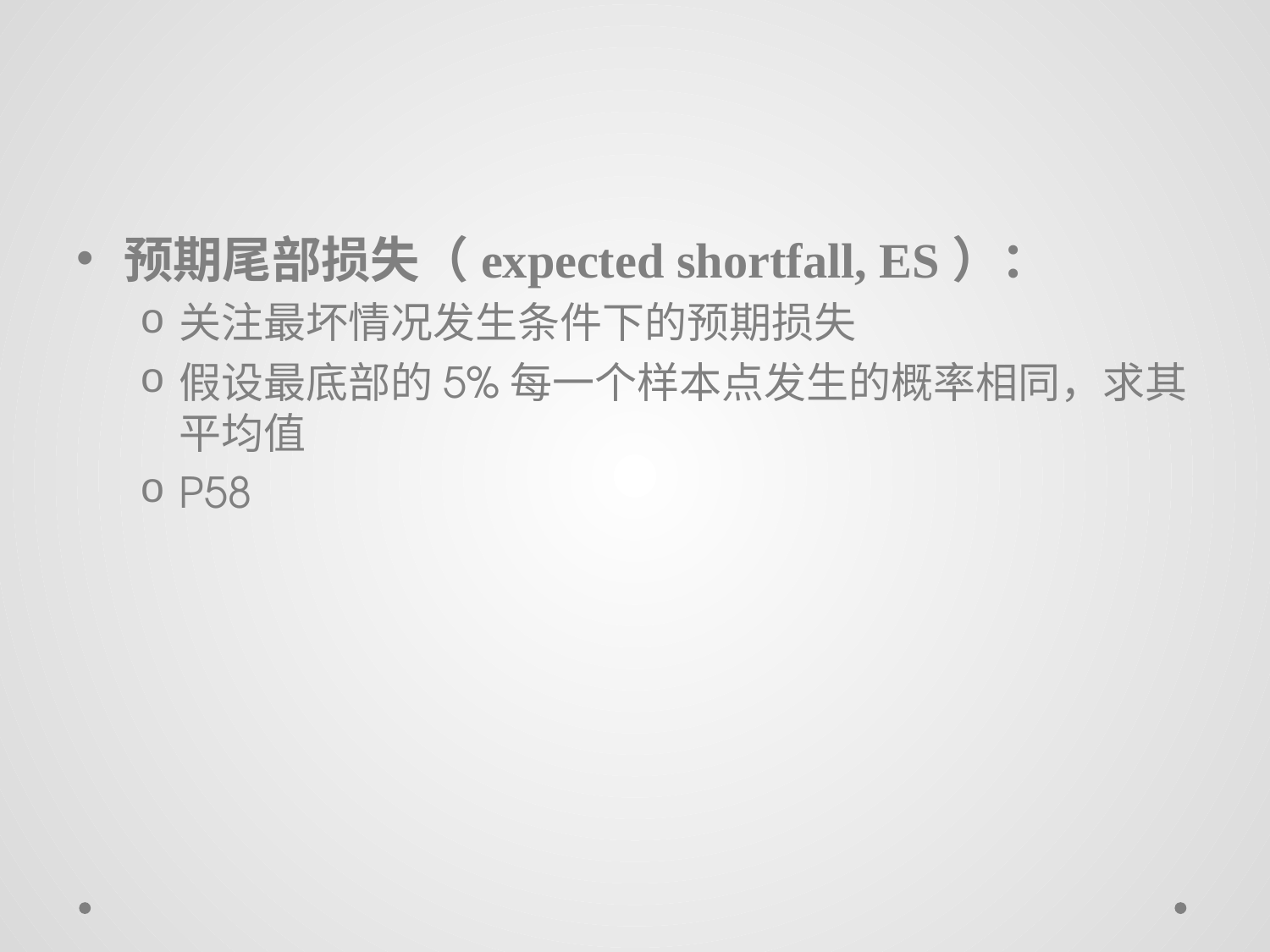

#
预期尾部损失（expected shortfall, ES）：
关注最坏情况发生条件下的预期损失
假设最底部的5%每一个样本点发生的概率相同，求其平均值
P58